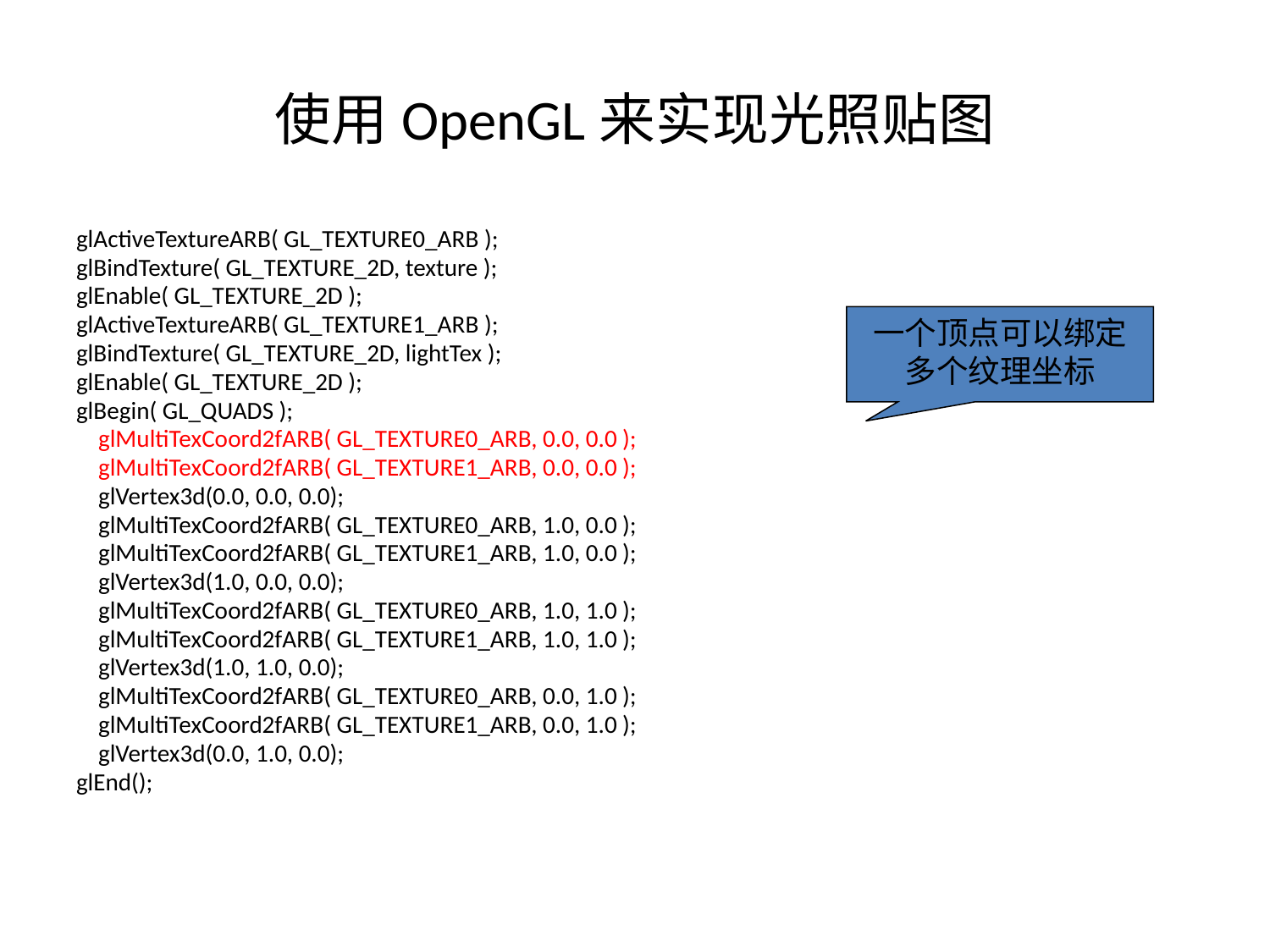

# 使用OpenGL来实现光照贴图
glActiveTextureARB( GL_TEXTURE0_ARB );
glBindTexture( GL_TEXTURE_2D, texture );
glEnable( GL_TEXTURE_2D );
glActiveTextureARB( GL_TEXTURE1_ARB );
glBindTexture( GL_TEXTURE_2D, lightTex );
glEnable( GL_TEXTURE_2D );
glBegin( GL_QUADS );
    glMultiTexCoord2fARB( GL_TEXTURE0_ARB, 0.0, 0.0 );
    glMultiTexCoord2fARB( GL_TEXTURE1_ARB, 0.0, 0.0 );
    glVertex3d(0.0, 0.0, 0.0);
    glMultiTexCoord2fARB( GL_TEXTURE0_ARB, 1.0, 0.0 );
    glMultiTexCoord2fARB( GL_TEXTURE1_ARB, 1.0, 0.0 );
    glVertex3d(1.0, 0.0, 0.0);
    glMultiTexCoord2fARB( GL_TEXTURE0_ARB, 1.0, 1.0 );
    glMultiTexCoord2fARB( GL_TEXTURE1_ARB, 1.0, 1.0 );
    glVertex3d(1.0, 1.0, 0.0);
    glMultiTexCoord2fARB( GL_TEXTURE0_ARB, 0.0, 1.0 );
    glMultiTexCoord2fARB( GL_TEXTURE1_ARB, 0.0, 1.0 );
    glVertex3d(0.0, 1.0, 0.0);
glEnd();

一个顶点可以绑定多个纹理坐标